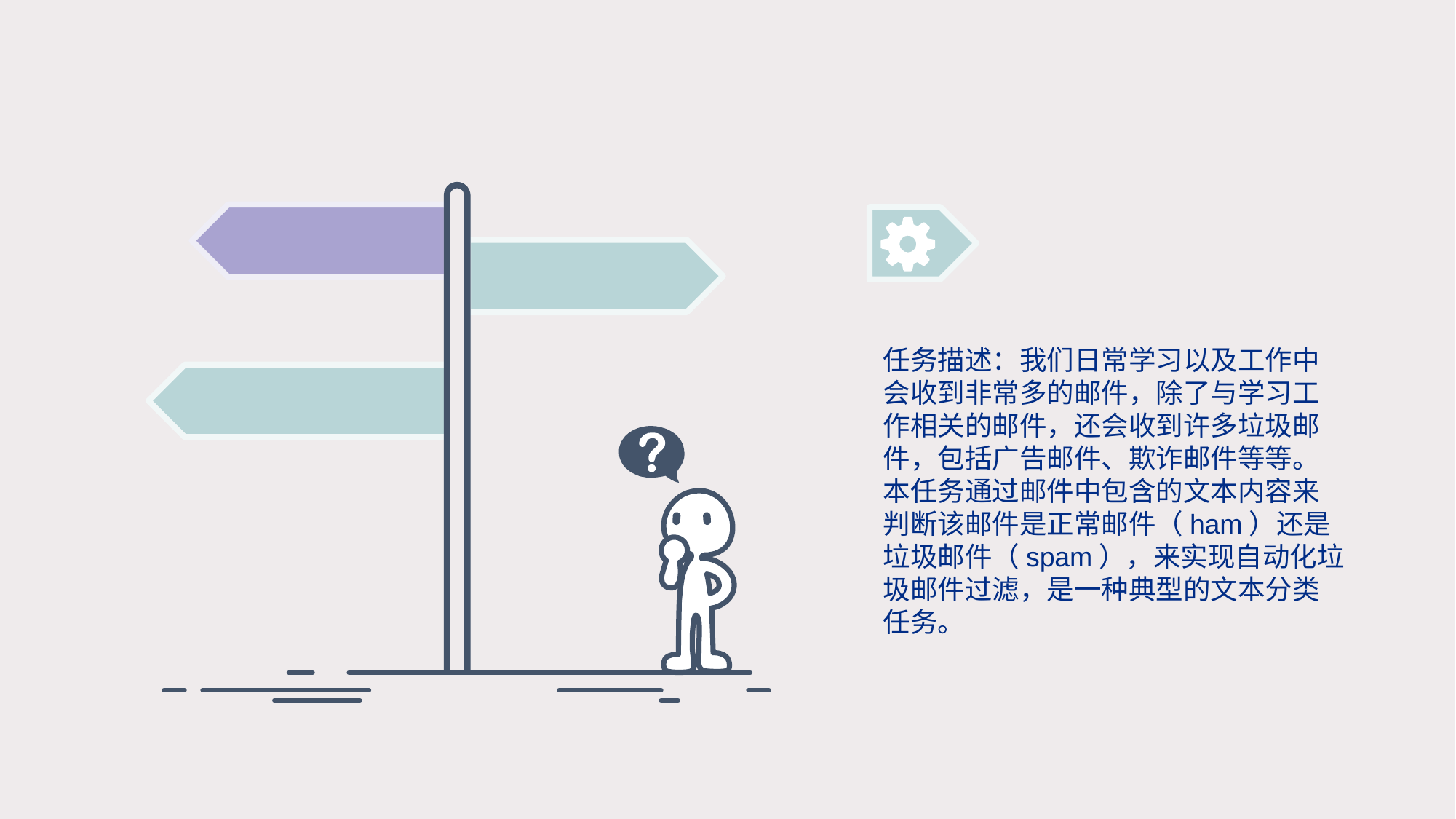

任务描述：我们日常学习以及工作中会收到非常多的邮件，除了与学习工作相关的邮件，还会收到许多垃圾邮件，包括广告邮件、欺诈邮件等等。本任务通过邮件中包含的文本内容来判断该邮件是正常邮件（ham）还是垃圾邮件（spam），来实现自动化垃圾邮件过滤，是一种典型的文本分类任务。